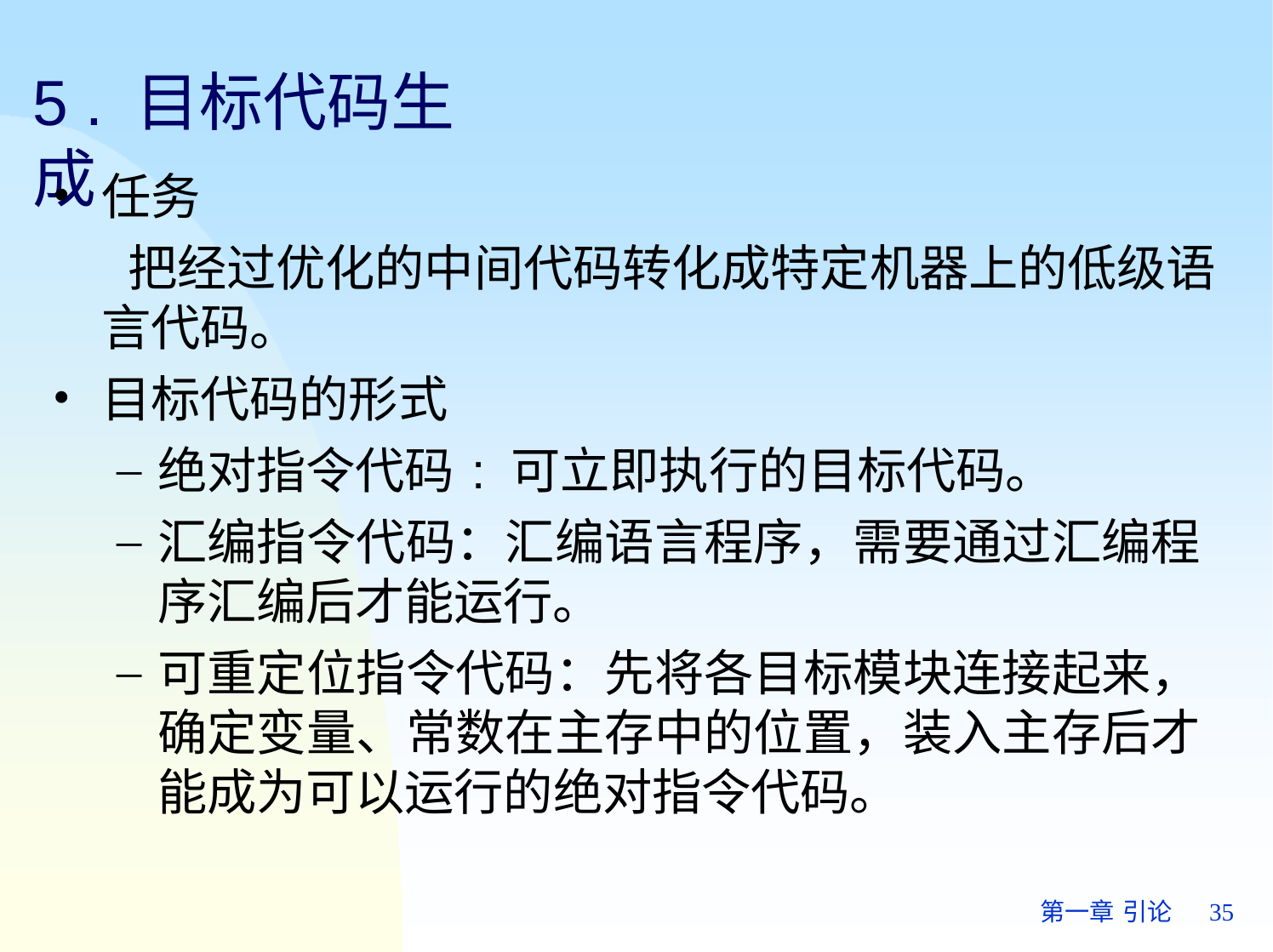

# 5 . 目标代码生成
任务
把经过优化的中间代码转化成特定机器上的低级语 言代码。
目标代码的形式
绝对指令代码: 可立即执行的目标代码。
汇编指令代码：汇编语言程序，需要通过汇编程 序汇编后才能运行。
可重定位指令代码：先将各目标模块连接起来， 确定变量、常数在主存中的位置，装入主存后才 能成为可以运行的绝对指令代码。
第一章 引论	35